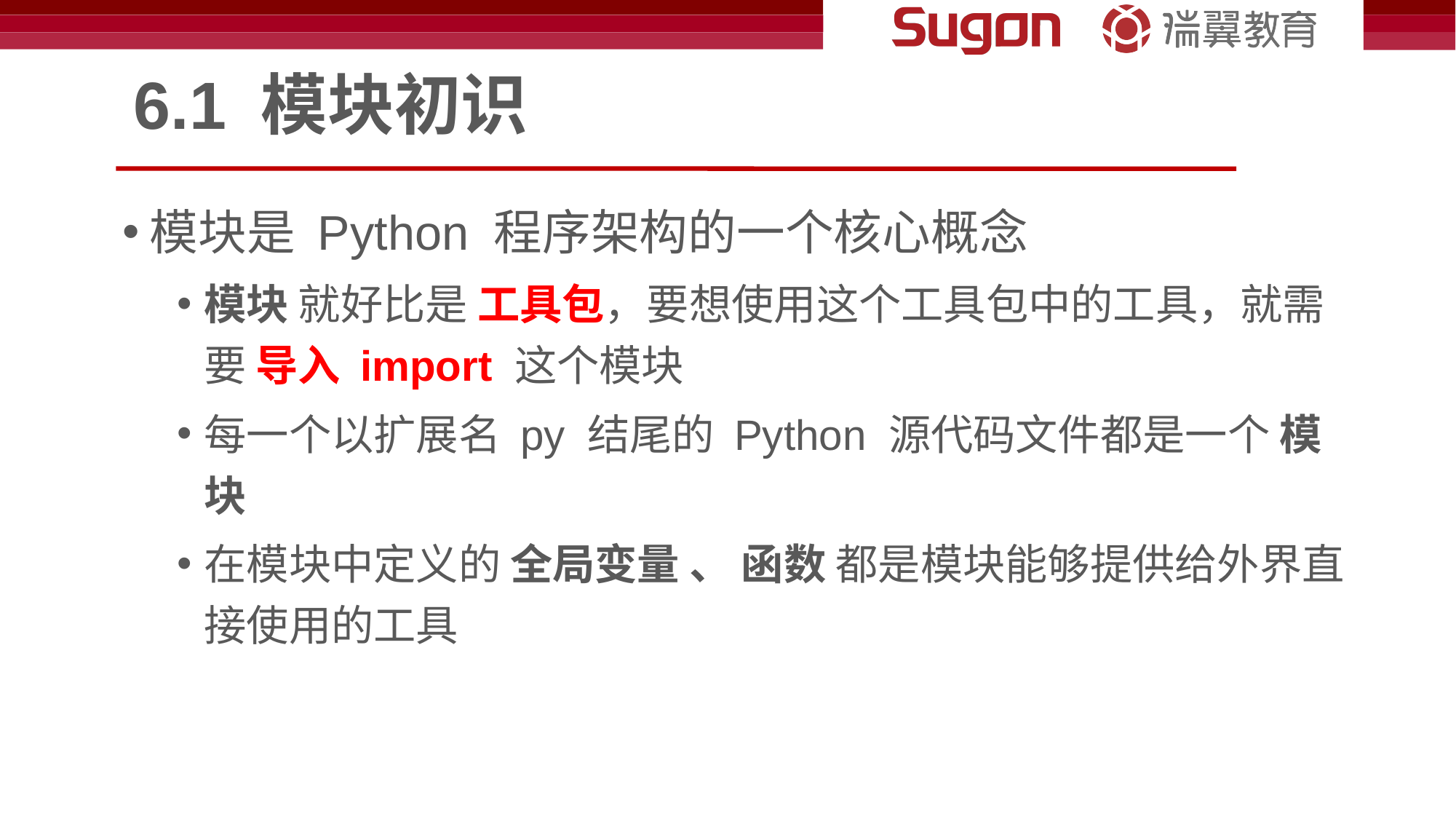

# 6.1 模块初识
模块是 Python 程序架构的一个核心概念
模块 就好比是 工具包，要想使用这个工具包中的工具，就需要 导入 import 这个模块
每一个以扩展名 py 结尾的 Python 源代码文件都是一个 模块
在模块中定义的 全局变量 、 函数 都是模块能够提供给外界直接使用的工具